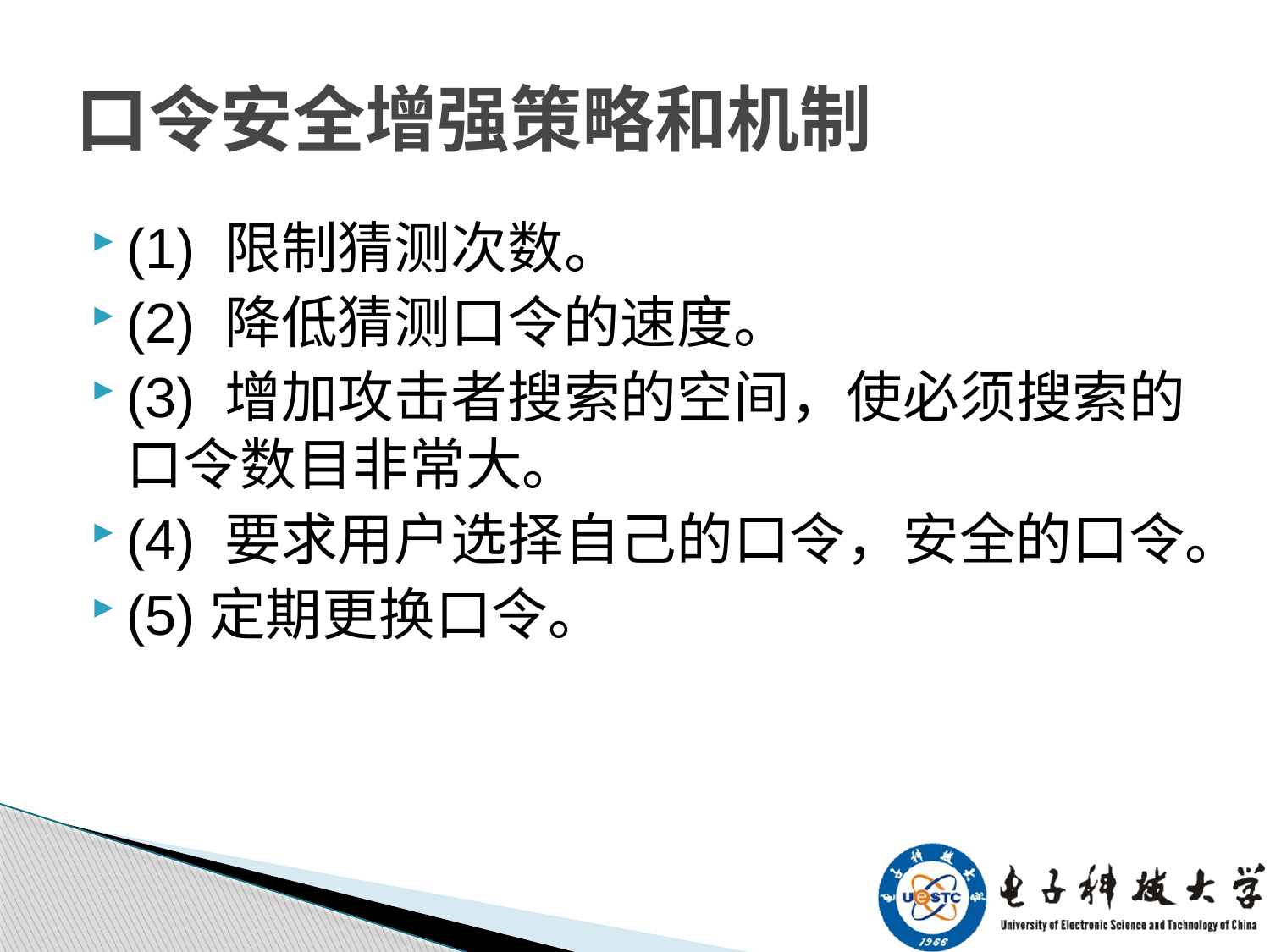

# 口令安全增强策略和机制
(1) 限制猜测次数。
(2) 降低猜测口令的速度。
(3) 增加攻击者搜索的空间，使必须搜索的口令数目非常大。
(4) 要求用户选择自己的口令，安全的口令。
(5)定期更换口令。